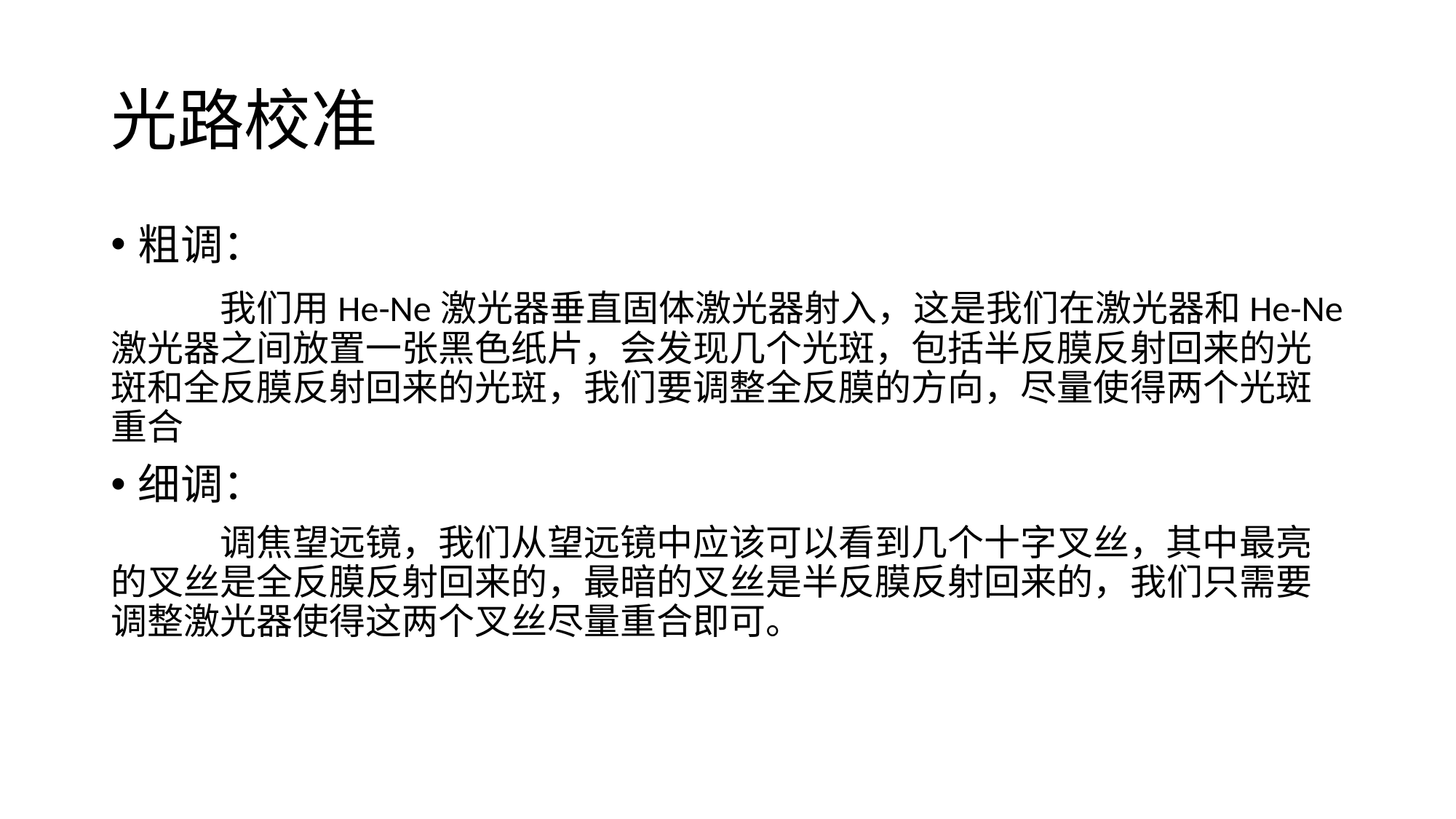

# 光路校准
粗调：
	我们用He-Ne激光器垂直固体激光器射入，这是我们在激光器和He-Ne激光器之间放置一张黑色纸片，会发现几个光斑，包括半反膜反射回来的光斑和全反膜反射回来的光斑，我们要调整全反膜的方向，尽量使得两个光斑重合
细调：
	调焦望远镜，我们从望远镜中应该可以看到几个十字叉丝，其中最亮的叉丝是全反膜反射回来的，最暗的叉丝是半反膜反射回来的，我们只需要调整激光器使得这两个叉丝尽量重合即可。